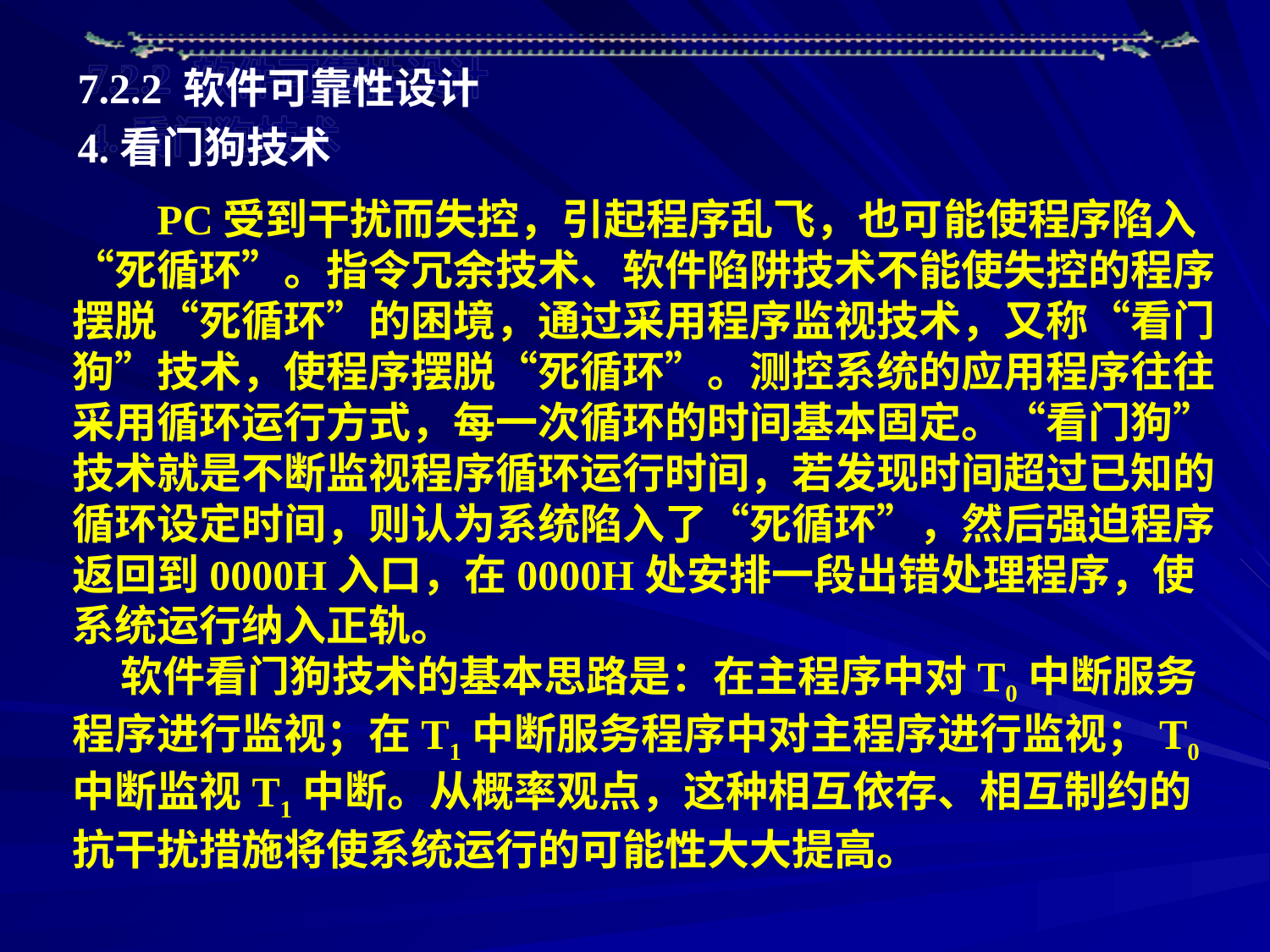

7.2.2 软件可靠性设计
4.看门狗技术
        PC受到干扰而失控，引起程序乱飞，也可能使程序陷入“死循环”。指令冗余技术、软件陷阱技术不能使失控的程序摆脱“死循环”的困境，通过采用程序监视技术，又称“看门狗”技术，使程序摆脱“死循环”。测控系统的应用程序往往采用循环运行方式，每一次循环的时间基本固定。“看门狗”技术就是不断监视程序循环运行时间，若发现时间超过已知的循环设定时间，则认为系统陷入了“死循环”，然后强迫程序返回到0000H入口，在0000H处安排一段出错处理程序，使系统运行纳入正轨。
    软件看门狗技术的基本思路是：在主程序中对T0中断服务程序进行监视；在T1中断服务程序中对主程序进行监视；T0中断监视T1中断。从概率观点，这种相互依存、相互制约的抗干扰措施将使系统运行的可能性大大提高。